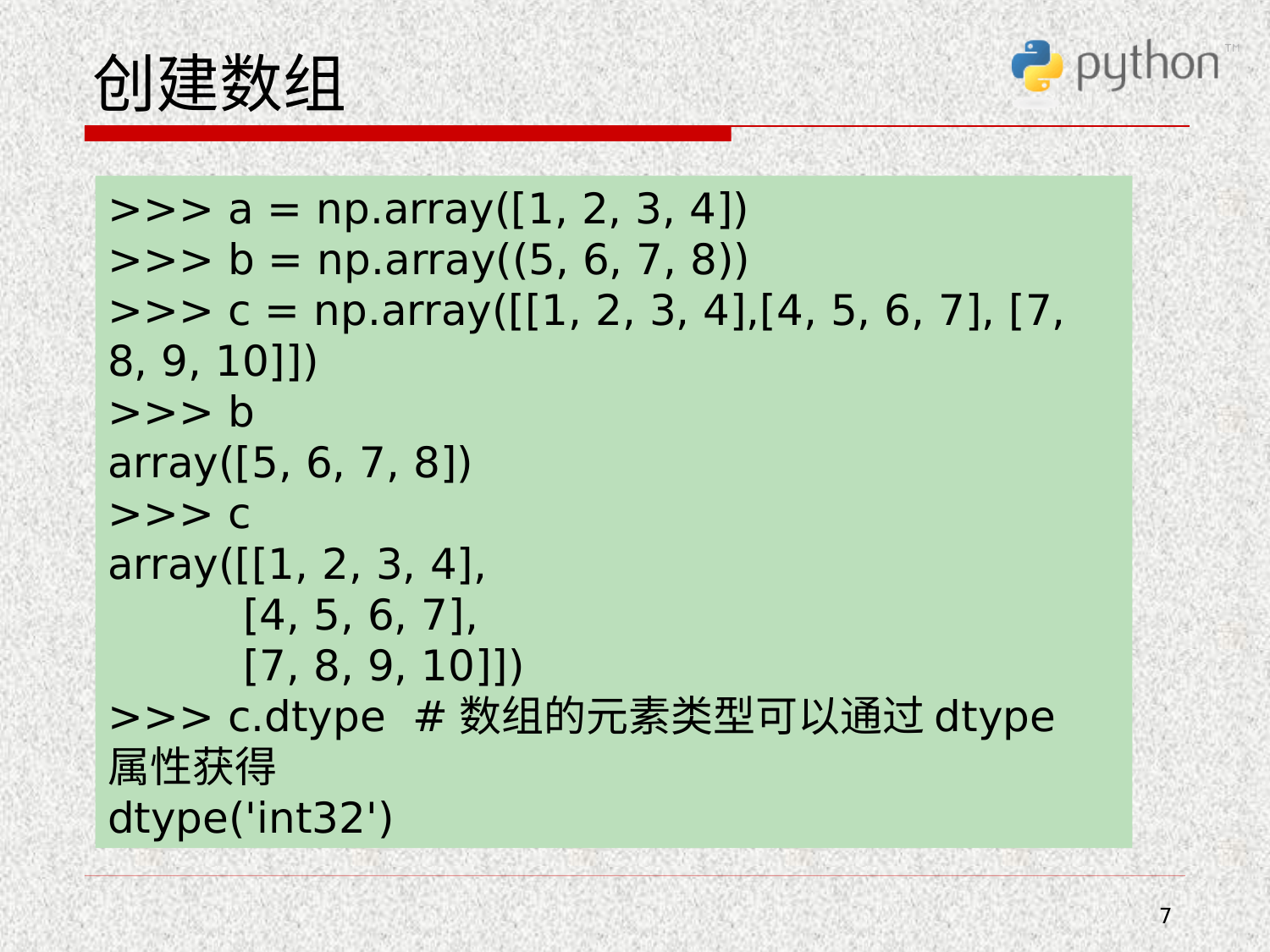

# 创建数组

>>> a = np.array([1, 2, 3, 4])
>>> b = np.array((5, 6, 7, 8))
>>> c = np.array([[1, 2, 3, 4],[4, 5, 6, 7], [7, 8, 9, 10]])
>>> b
array([5, 6, 7, 8])
>>> c
array([[1, 2, 3, 4],
          [4, 5, 6, 7],
          [7, 8, 9, 10]])
>>> c.dtype  #数组的元素类型可以通过dtype 属性获得
dtype('int32')
7